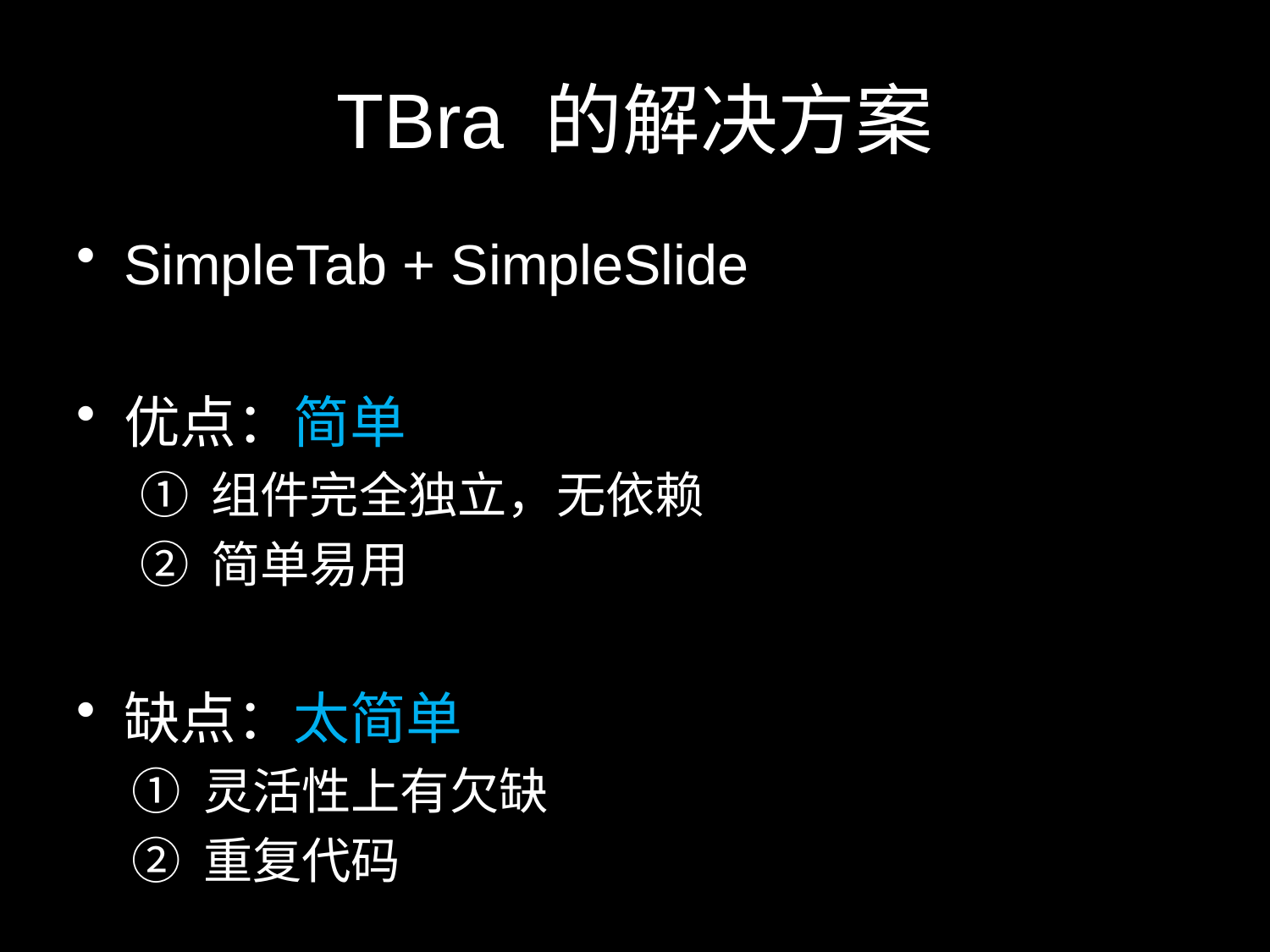

# TBra 的解决方案
SimpleTab + SimpleSlide

优点：简单
组件完全独立，无依赖
简单易用

缺点：太简单
灵活性上有欠缺
重复代码